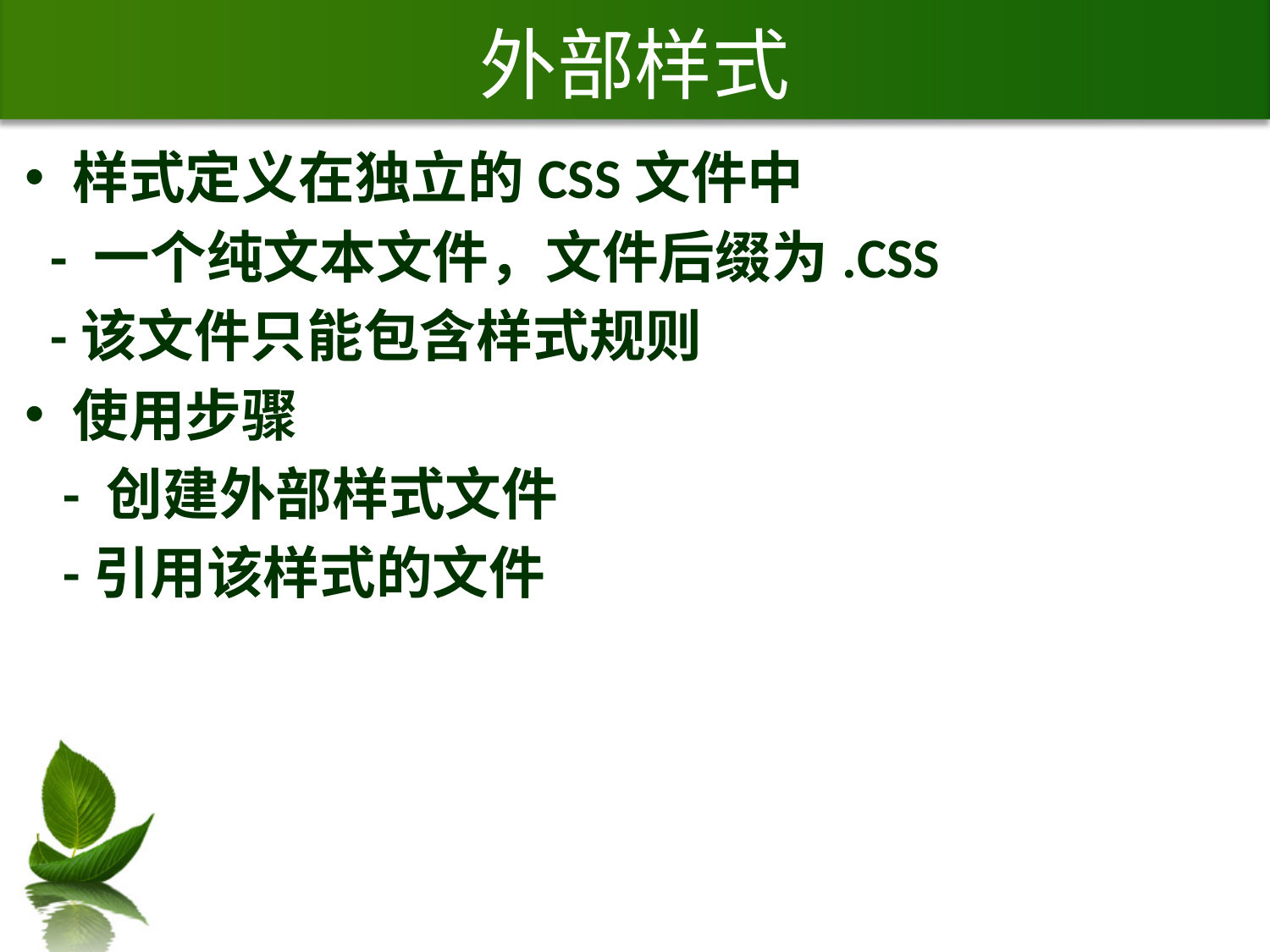

# 外部样式
样式定义在独立的CSS文件中
  - 一个纯文本文件，文件后缀为.CSS
  -该文件只能包含样式规则
使用步骤
   - 创建外部样式文件
   -引用该样式的文件